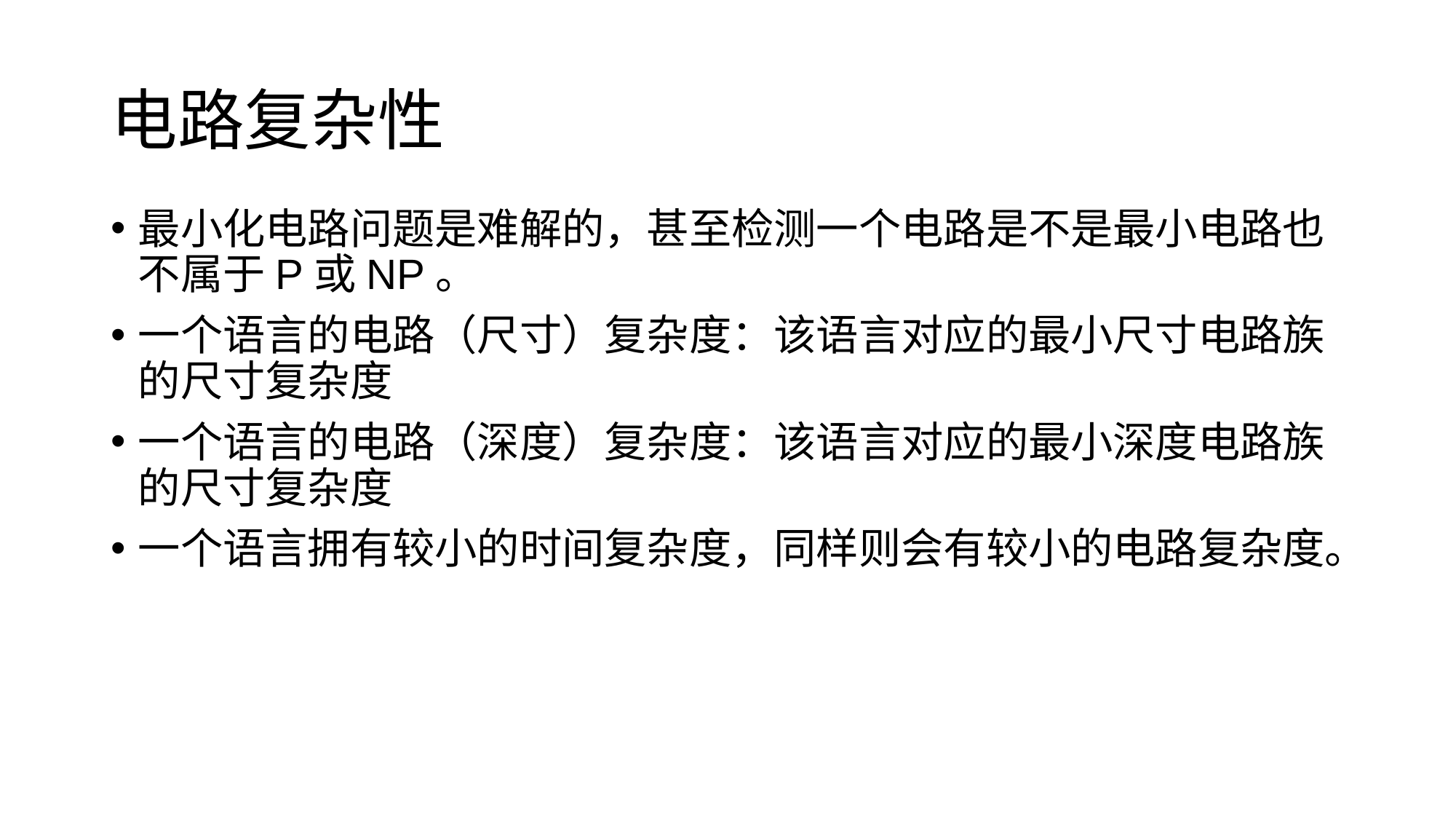

# 电路复杂性
最小化电路问题是难解的，甚至检测一个电路是不是最小电路也不属于P或NP。
一个语言的电路（尺寸）复杂度：该语言对应的最小尺寸电路族的尺寸复杂度
一个语言的电路（深度）复杂度：该语言对应的最小深度电路族的尺寸复杂度
一个语言拥有较小的时间复杂度，同样则会有较小的电路复杂度。